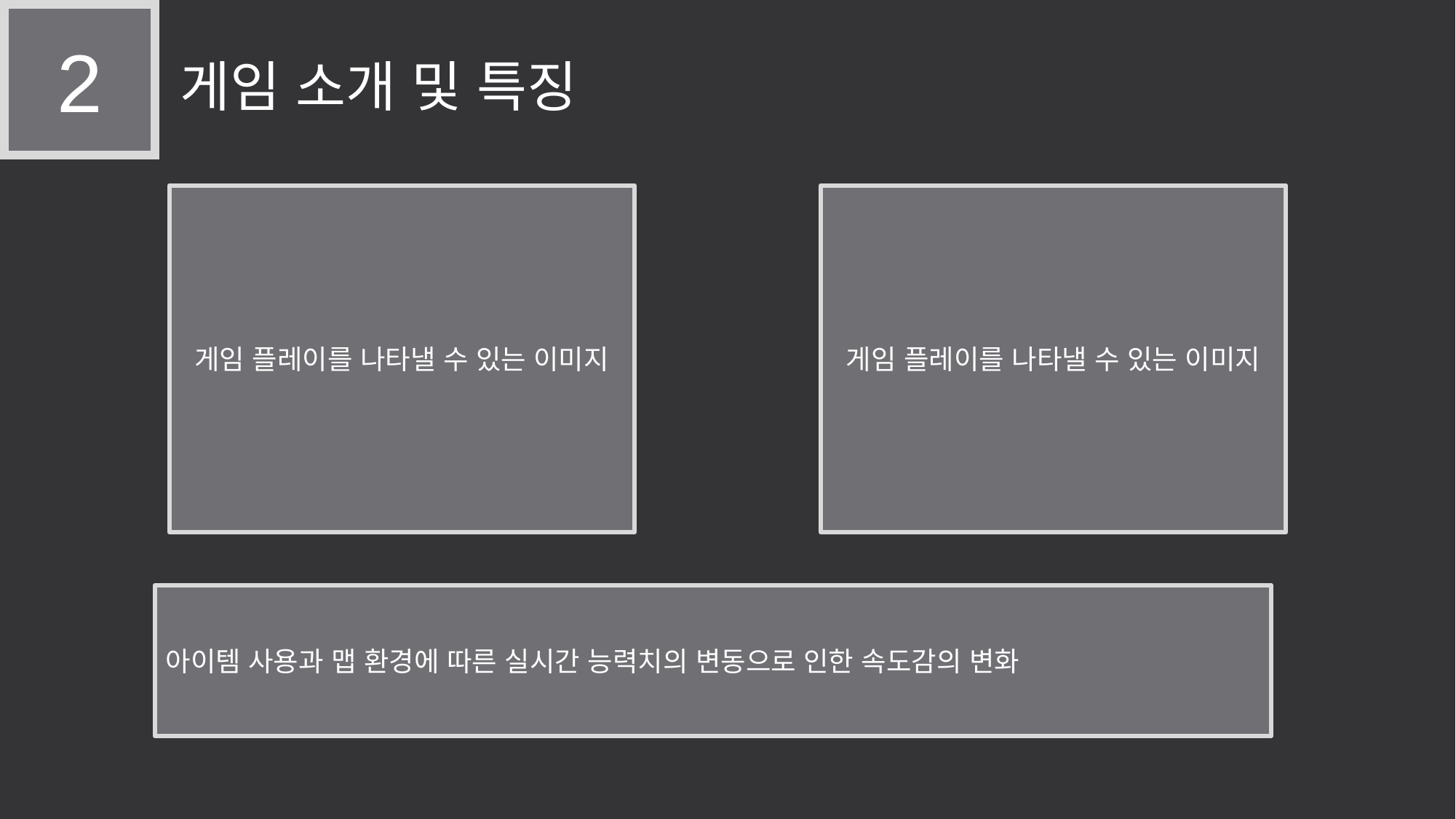

2
게임 소개 및 특징
게임 플레이를 나타낼 수 있는 이미지
게임 플레이를 나타낼 수 있는 이미지
아이템 사용과 맵 환경에 따른 실시간 능력치의 변동으로 인한 속도감의 변화